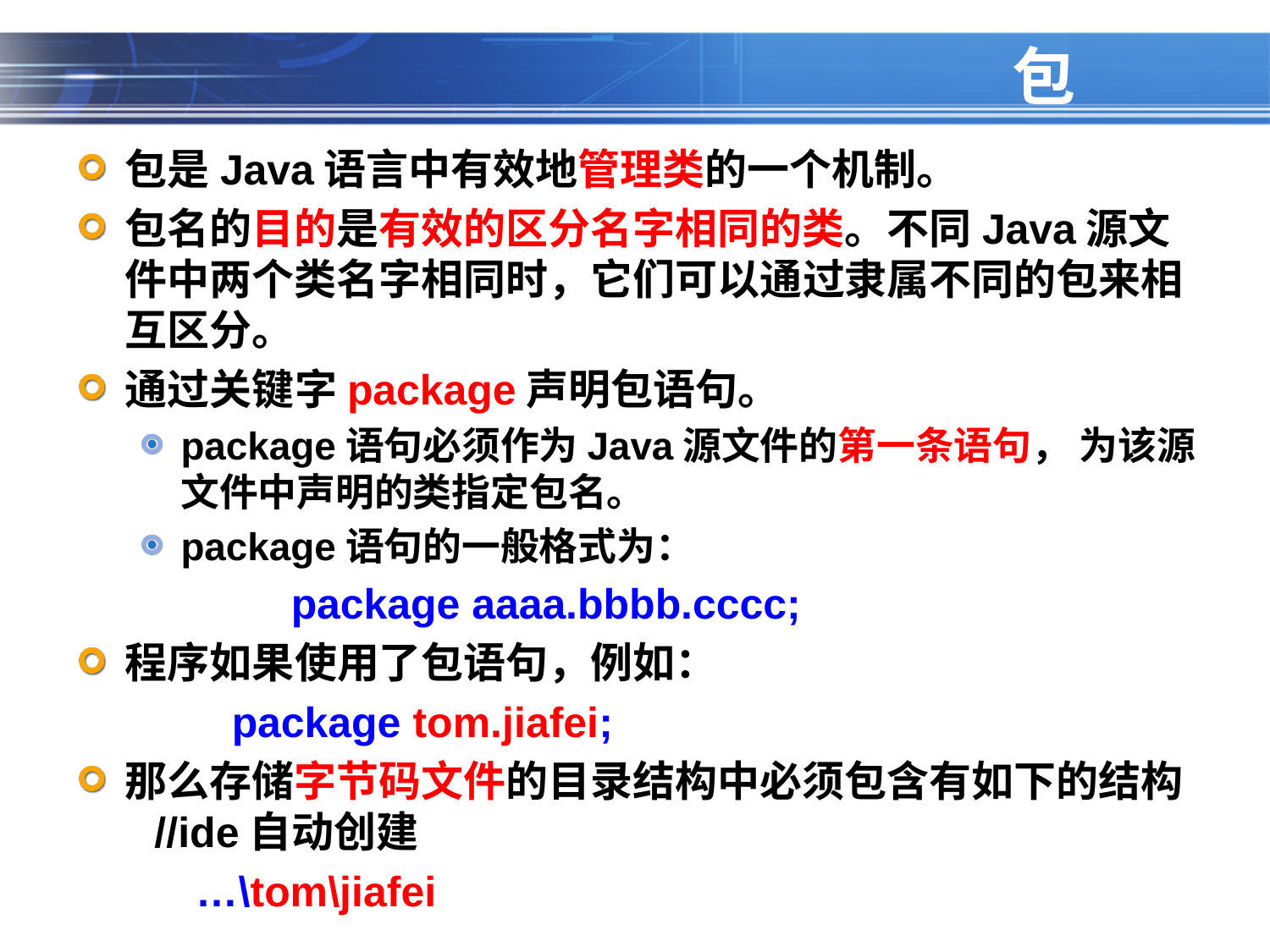

# 包
包是Java语言中有效地管理类的一个机制。
包名的目的是有效的区分名字相同的类。不同Java源文件中两个类名字相同时，它们可以通过隶属不同的包来相互区分。
通过关键字package声明包语句。
package语句必须作为Java源文件的第一条语句， 为该源文件中声明的类指定包名。
package语句的一般格式为：
                  package aaaa.bbbb.cccc;
程序如果使用了包语句，例如：
             package tom.jiafei;
那么存储字节码文件的目录结构中必须包含有如下的结构    //ide自动创建
          …\tom\jiafei